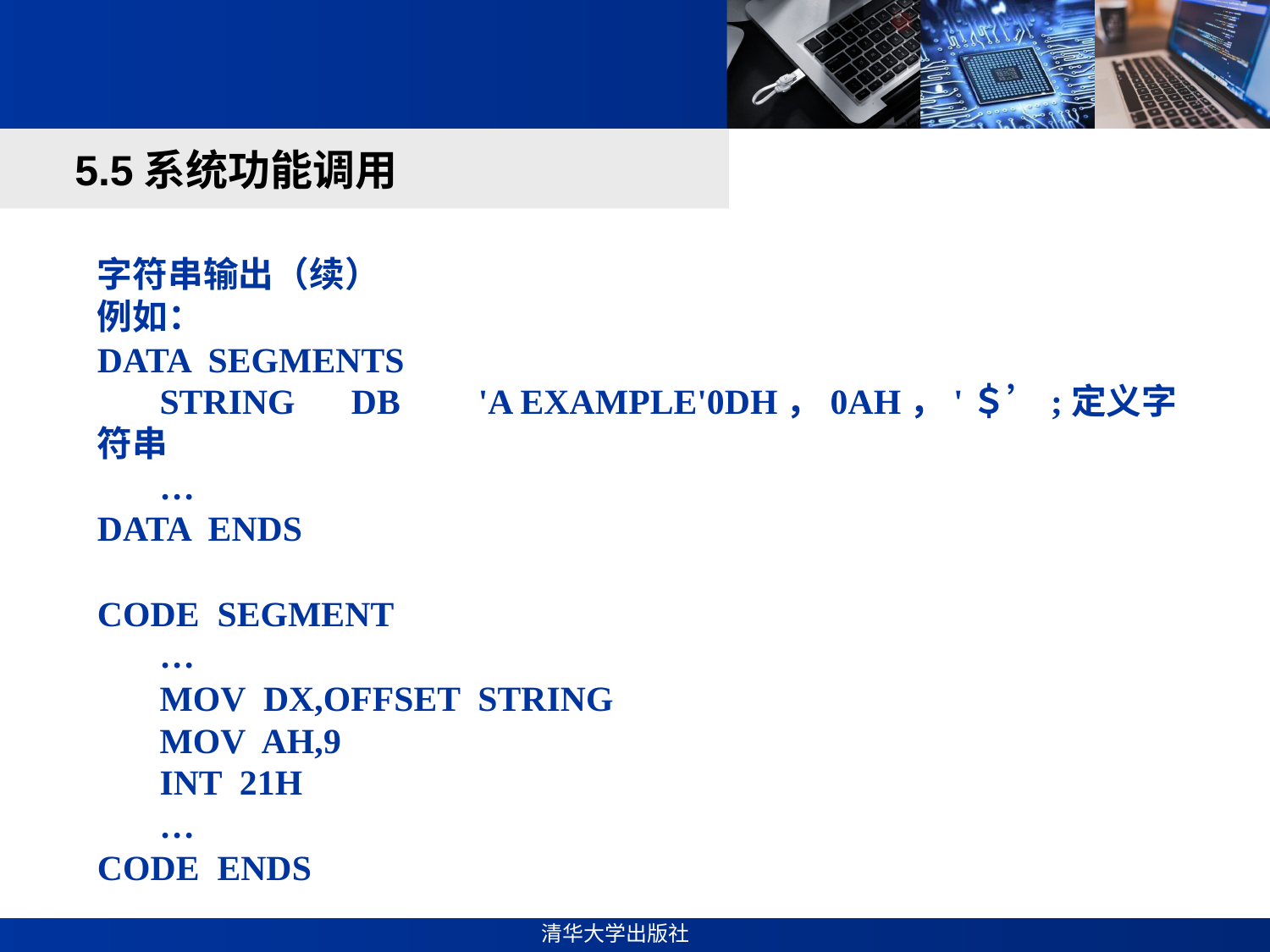

#
5.5系统功能调用

字符串输出（续）
例如：
DATA  SEGMENTS
       STRING	DB 	'A EXAMPLE'0DH，0AH，'＄’;定义字符串
       …
DATA  ENDS

CODE  SEGMENT
       …
       MOV  DX,OFFSET  STRING
       MOV  AH,9
       INT  21H
       …
CODE  ENDS